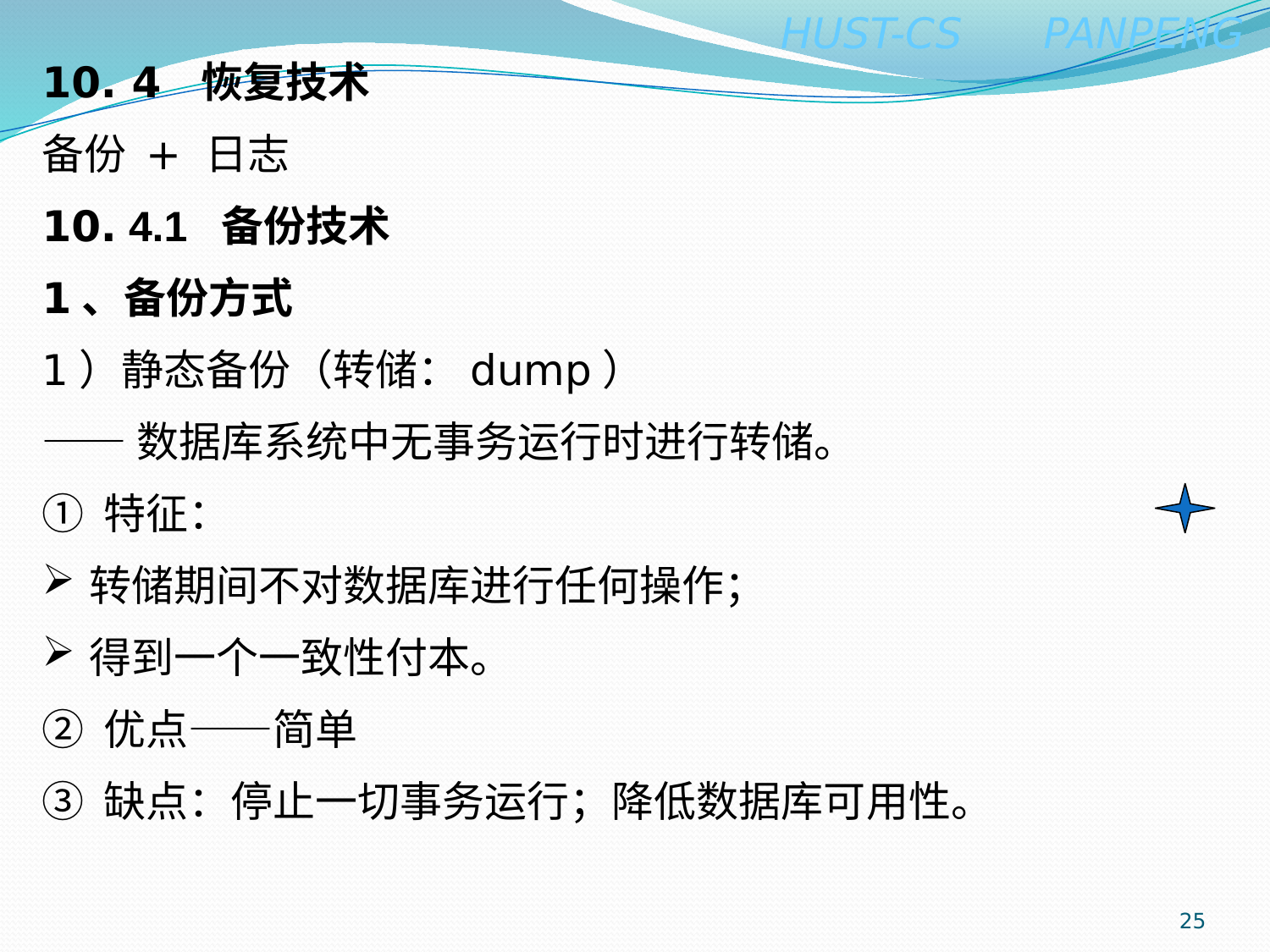

10. 4  恢复技术
备份 + 日志
10. 4.1  备份技术
1、备份方式
1）静态备份（转储：dump）
——数据库系统中无事务运行时进行转储。
① 特征：
转储期间不对数据库进行任何操作；
得到一个一致性付本。
② 优点——简单
③ 缺点：停止一切事务运行；降低数据库可用性。

25